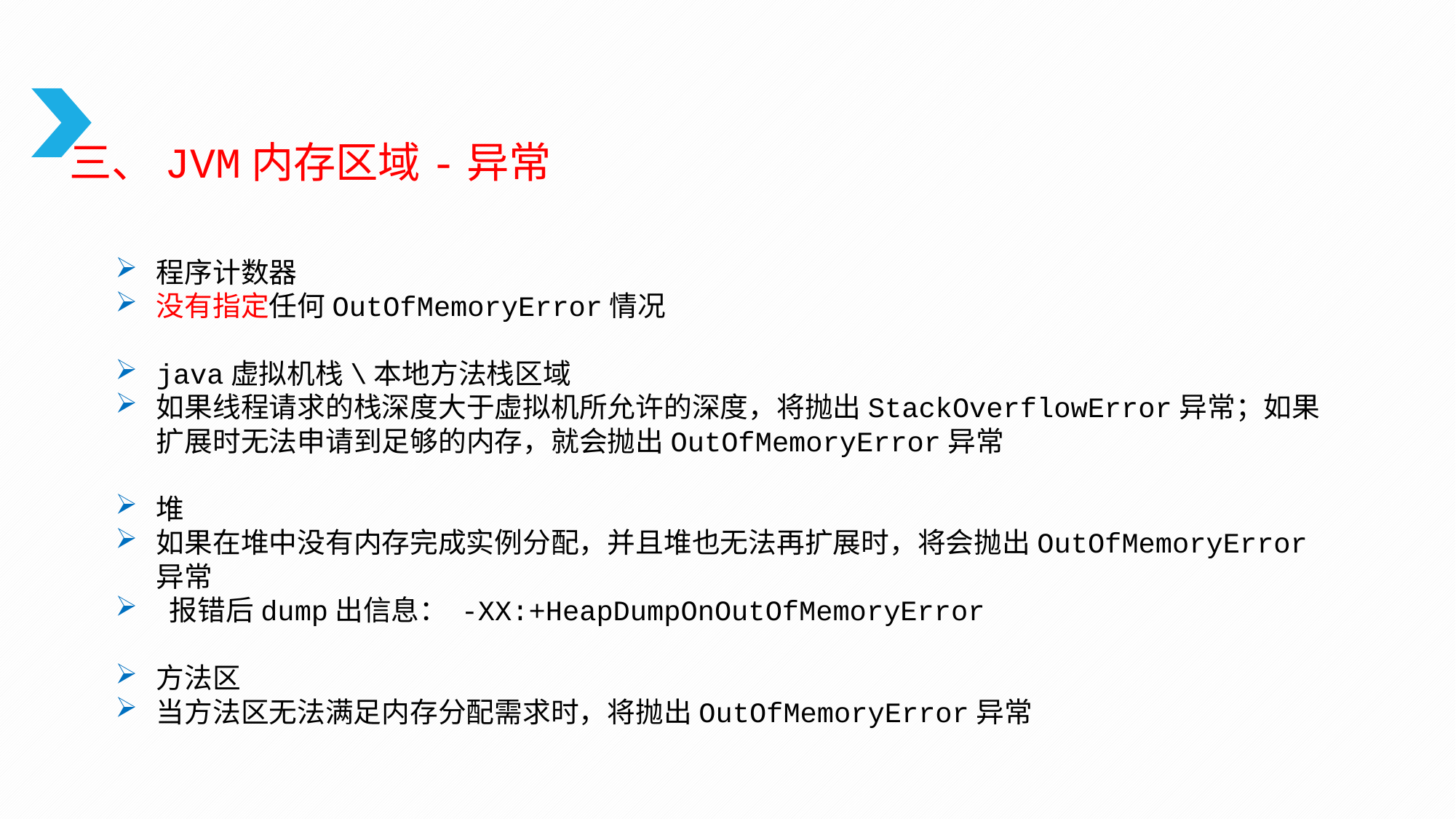

三、JVM内存区域-异常
程序计数器
没有指定任何OutOfMemoryError情况

java虚拟机栈\本地方法栈区域
如果线程请求的栈深度大于虚拟机所允许的深度，将抛出StackOverflowError异常；如果扩展时无法申请到足够的内存，就会抛出OutOfMemoryError异常

堆
如果在堆中没有内存完成实例分配，并且堆也无法再扩展时，将会抛出OutOfMemoryError异常
 报错后dump出信息： -XX:+HeapDumpOnOutOfMemoryError

方法区
当方法区无法满足内存分配需求时，将抛出OutOfMemoryError异常